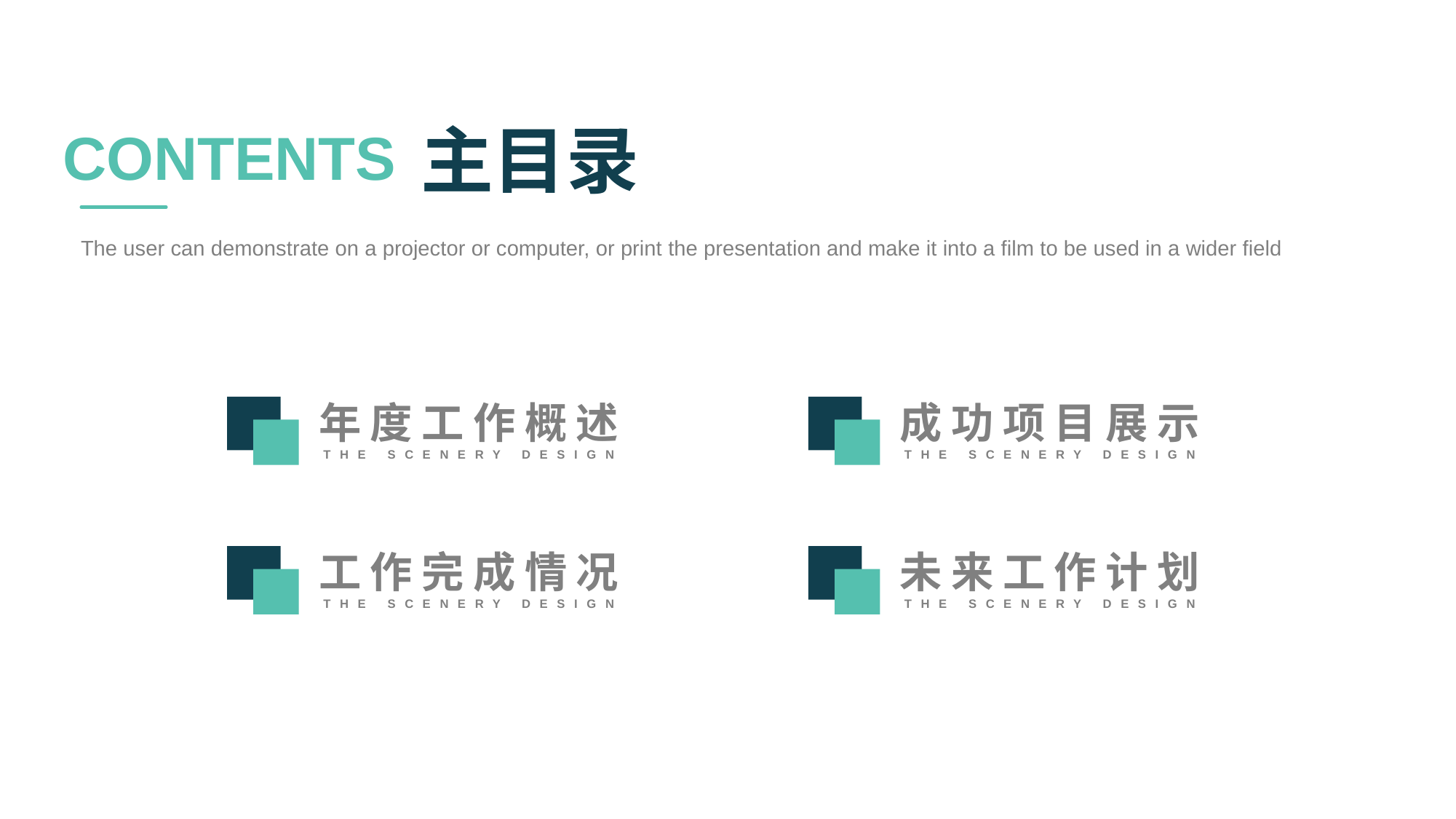

主目录
CONTENTS
The user can demonstrate on a projector or computer, or print the presentation and make it into a film to be used in a wider field
年度工作概述
THE Scenery DESIGN

成功项目展示
THE Scenery DESIGN

工作完成情况
THE Scenery DESIGN

未来工作计划
THE Scenery DESIGN